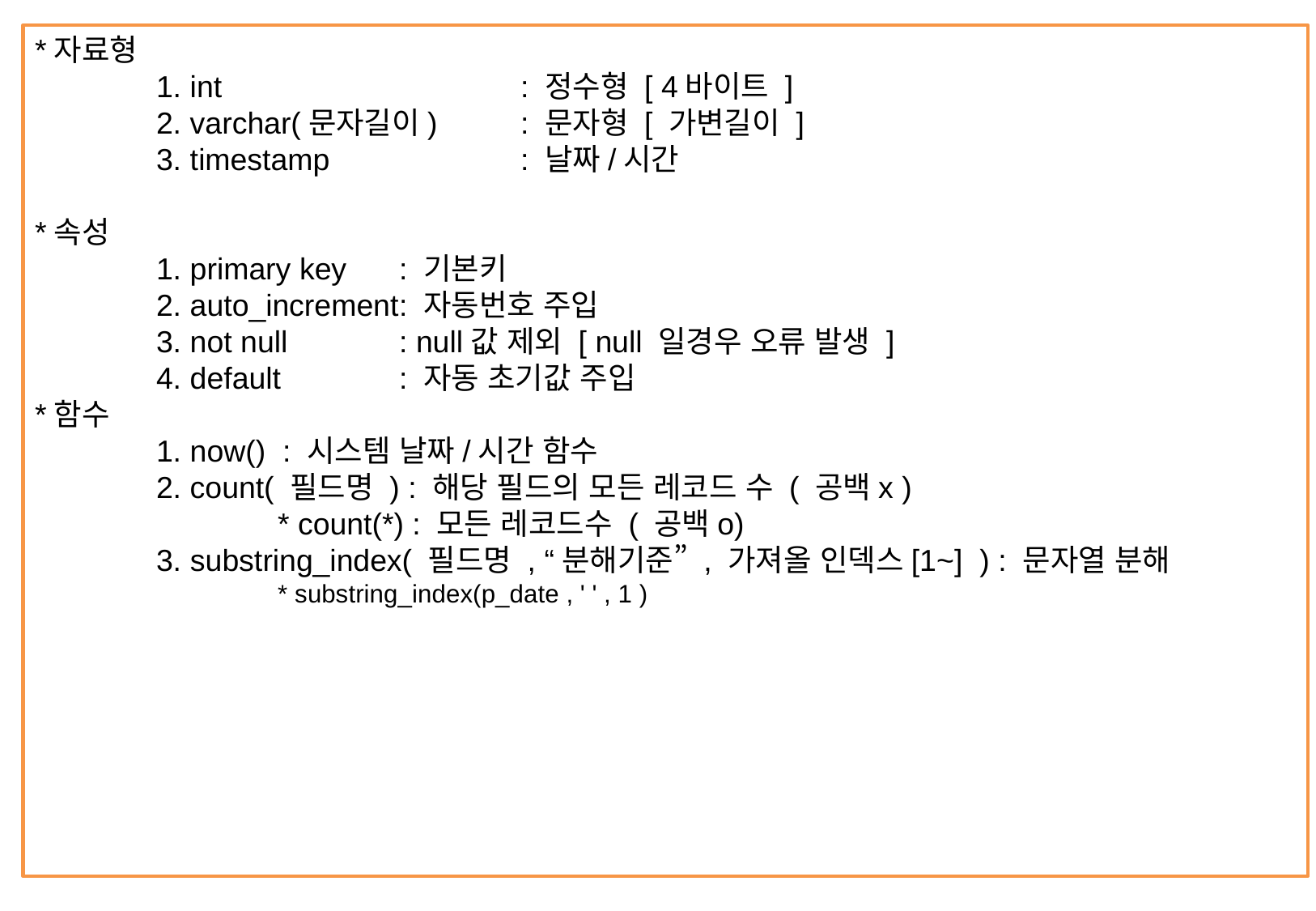

*자료형
	1. int 			: 정수형 [ 4바이트 ]
	2. varchar(문자길이)	: 문자형 [ 가변길이 ]
	3. timestamp		: 날짜/시간

*속성
	1. primary key 	: 기본키
	2. auto_increment	: 자동번호 주입
	3. not null 	: null값 제외 [ null 일경우 오류 발생 ]
	4. default 	: 자동 초기값 주입
*함수
	1. now()  : 시스템 날짜/시간 함수
	2. count( 필드명 ) : 해당 필드의 모든 레코드 수 ( 공백x )
		* count(*) : 모든 레코드수 ( 공백o)
	3. substring_index( 필드명 , “분해기준” , 가져올 인덱스[1~]  ) : 문자열 분해
		* substring_index(p_date , ' ' , 1 )